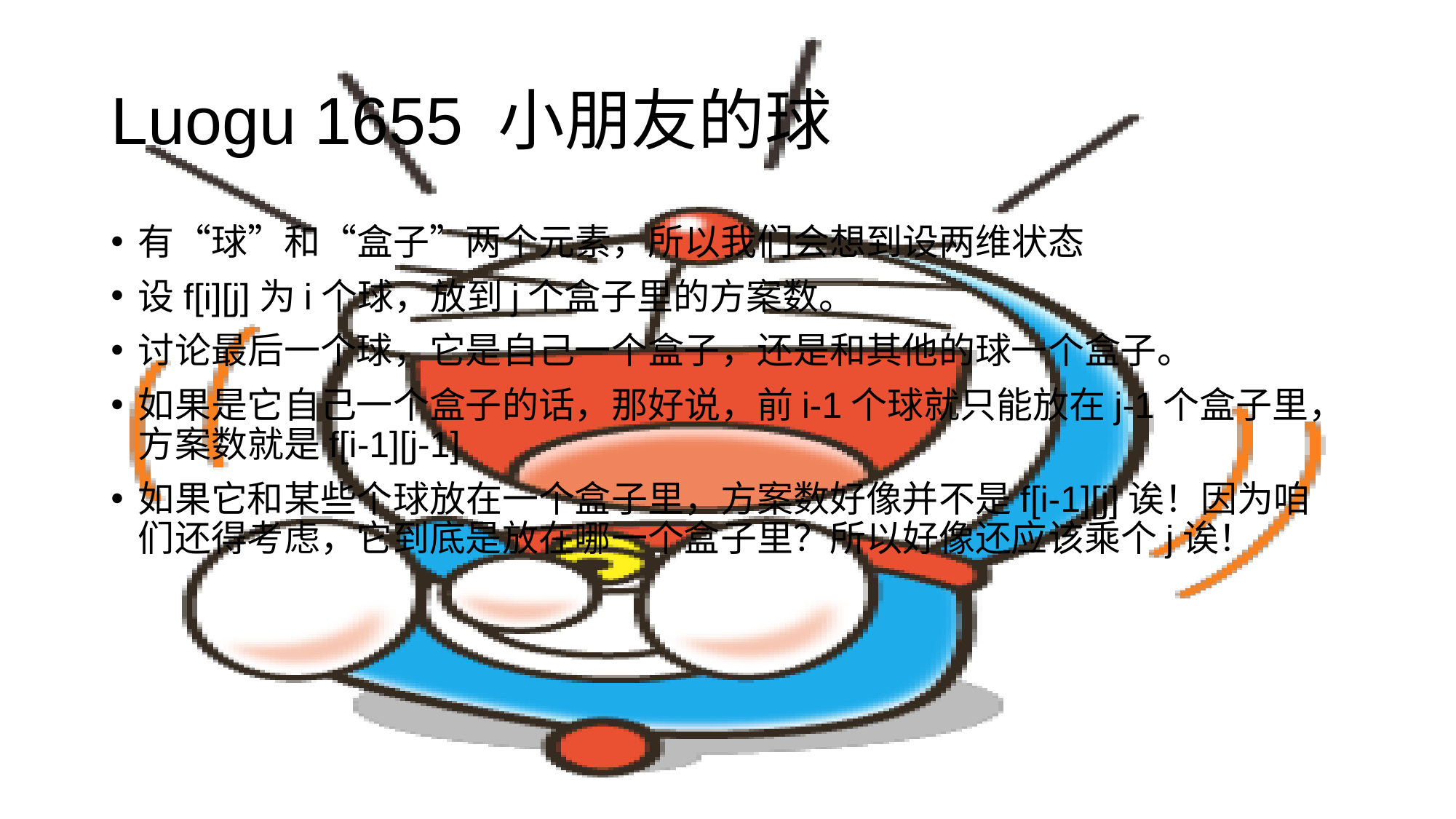

# Luogu 1655 小朋友的球
有“球”和“盒子”两个元素，所以我们会想到设两维状态
设f[i][j]为i个球，放到j个盒子里的方案数。
讨论最后一个球，它是自己一个盒子，还是和其他的球一个盒子。
如果是它自己一个盒子的话，那好说，前i-1个球就只能放在j-1个盒子里，方案数就是f[i-1][j-1]
如果它和某些个球放在一个盒子里，方案数好像并不是f[i-1][j]诶！因为咱们还得考虑，它到底是放在哪一个盒子里？所以好像还应该乘个j诶！